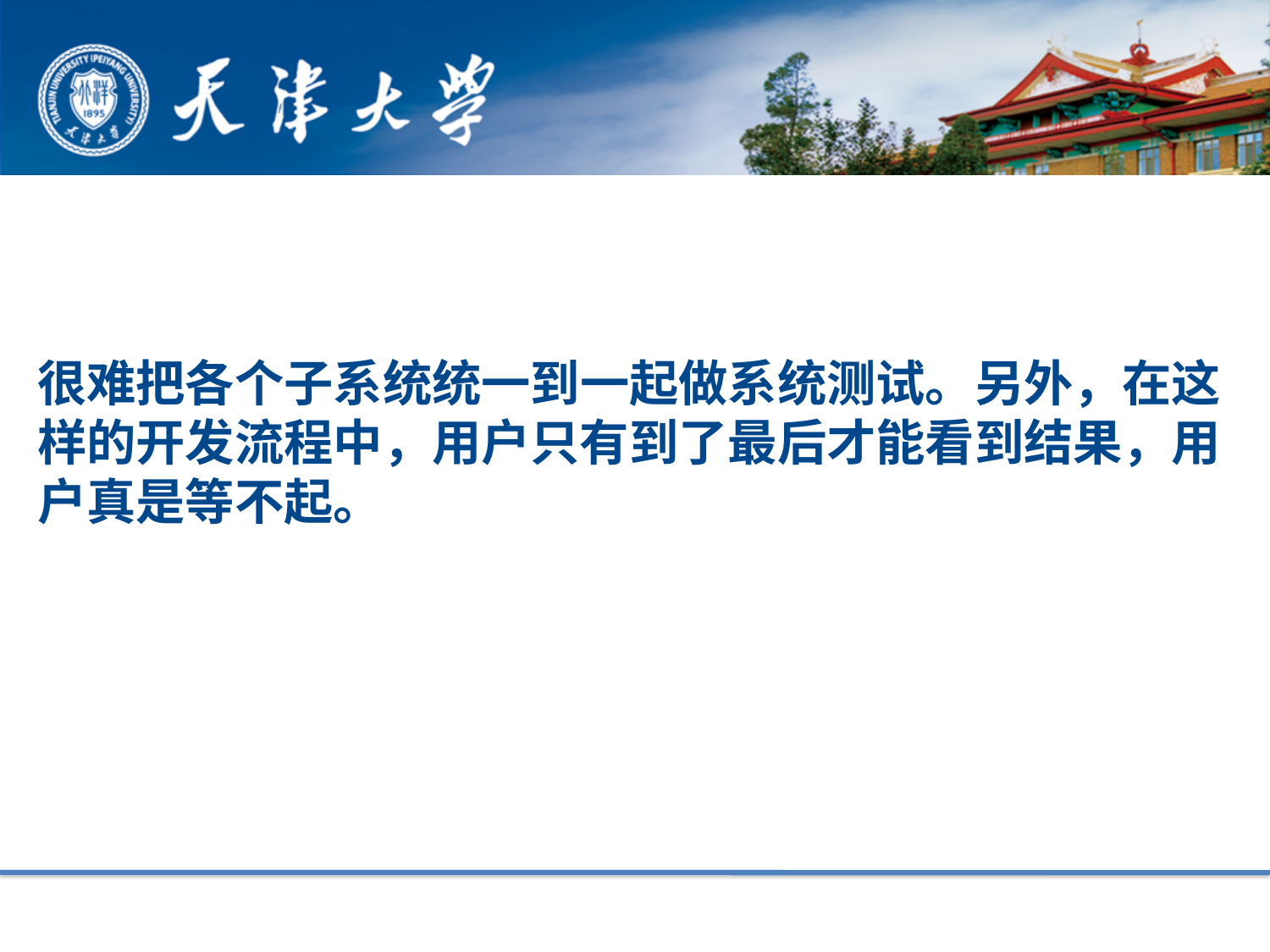

很难把各个子系统统一到一起做系统测试。另外，在这样的开发流程中，用户只有到了最后才能看到结果，用户真是等不起。